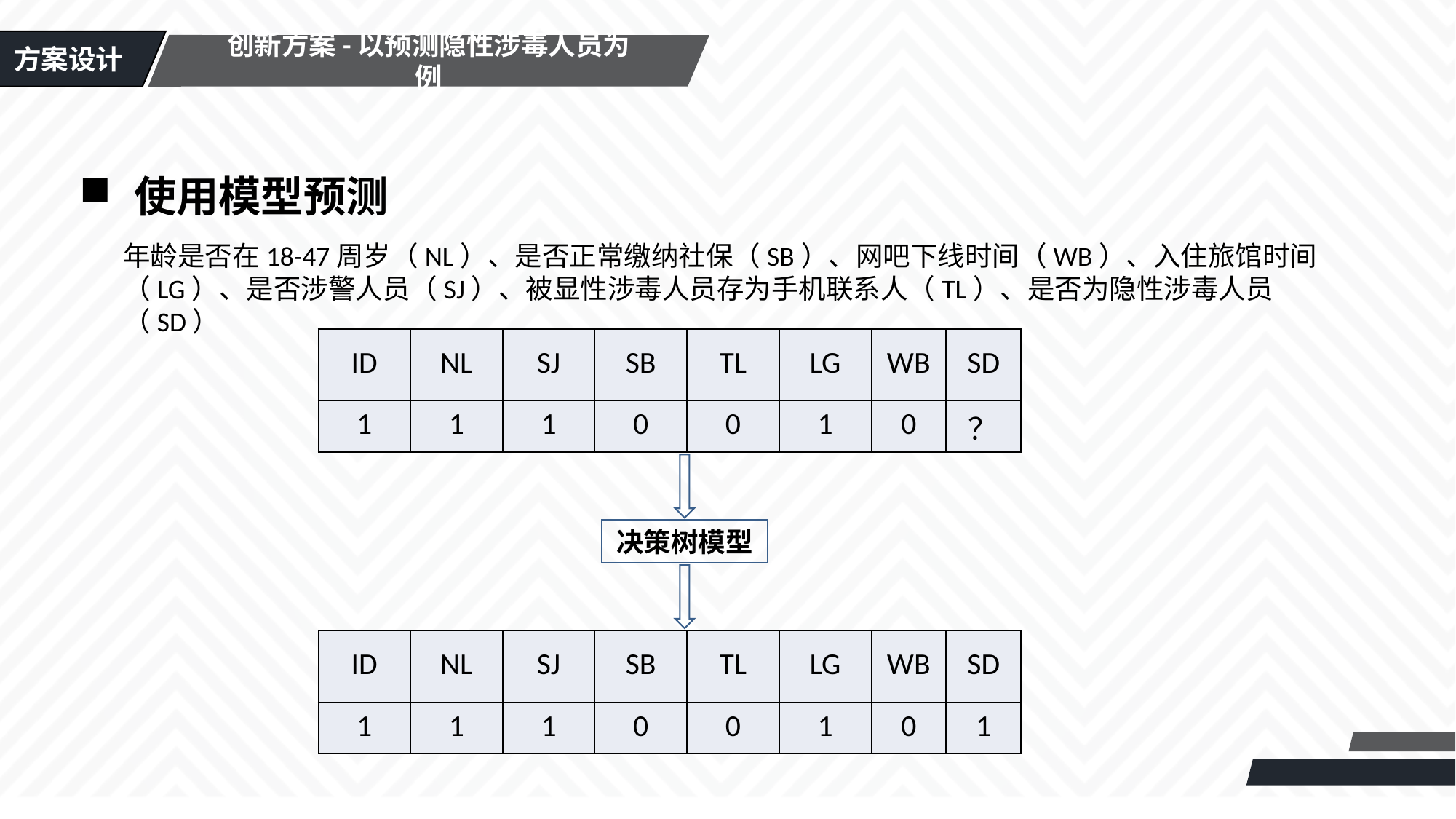

方案设计
创新方案-以预测隐性涉毒人员为例
使用模型预测
年龄是否在18-47周岁（NL）、是否正常缴纳社保（SB）、网吧下线时间（WB）、入住旅馆时间（LG）、是否涉警人员（SJ）、被显性涉毒人员存为手机联系人（TL）、是否为隐性涉毒人员（SD）
| ID | NL | SJ | SB | TL | LG | WB | SD |
| --- | --- | --- | --- | --- | --- | --- | --- |
| 1 | 1 | 1 | 0 | 0 | 1 | 0 | ？ |

决策树模型

| ID | NL | SJ | SB | TL | LG | WB | SD |
| --- | --- | --- | --- | --- | --- | --- | --- |
| 1 | 1 | 1 | 0 | 0 | 1 | 0 | 1 |